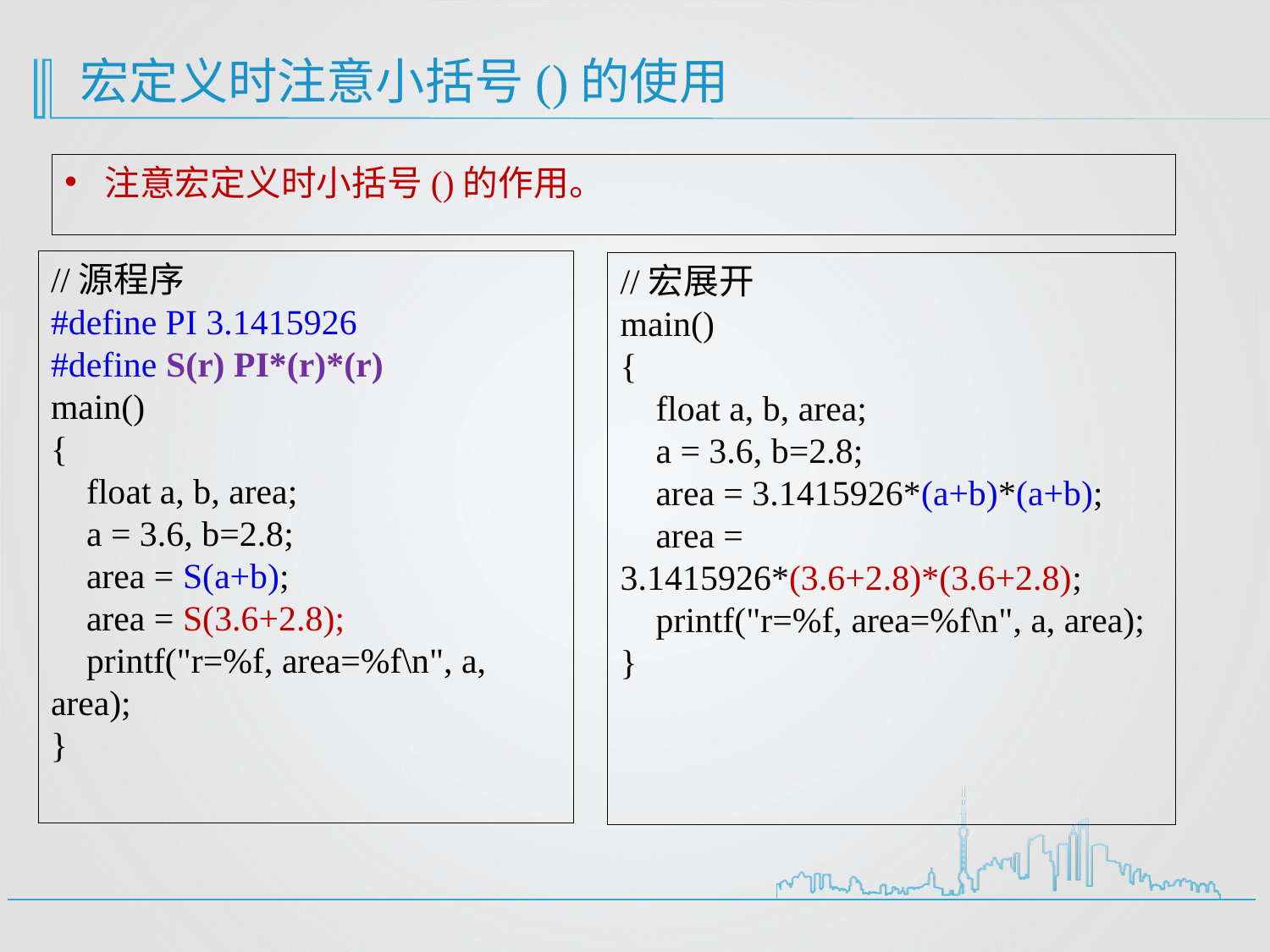

# 宏定义时注意小括号()的使用
注意宏定义时小括号()的作用。
//源程序
#define PI 3.1415926
#define S(r) PI*(r)*(r)
main()
{
    float a, b, area;
    a = 3.6, b=2.8;
    area = S(a+b);
    area = S(3.6+2.8);
    printf("r=%f, area=%f\n", a, area);
}
//宏展开
main()
{
    float a, b, area;
    a = 3.6, b=2.8;
    area = 3.1415926*(a+b)*(a+b);
    area = 3.1415926*(3.6+2.8)*(3.6+2.8);
    printf("r=%f, area=%f\n", a, area);
}